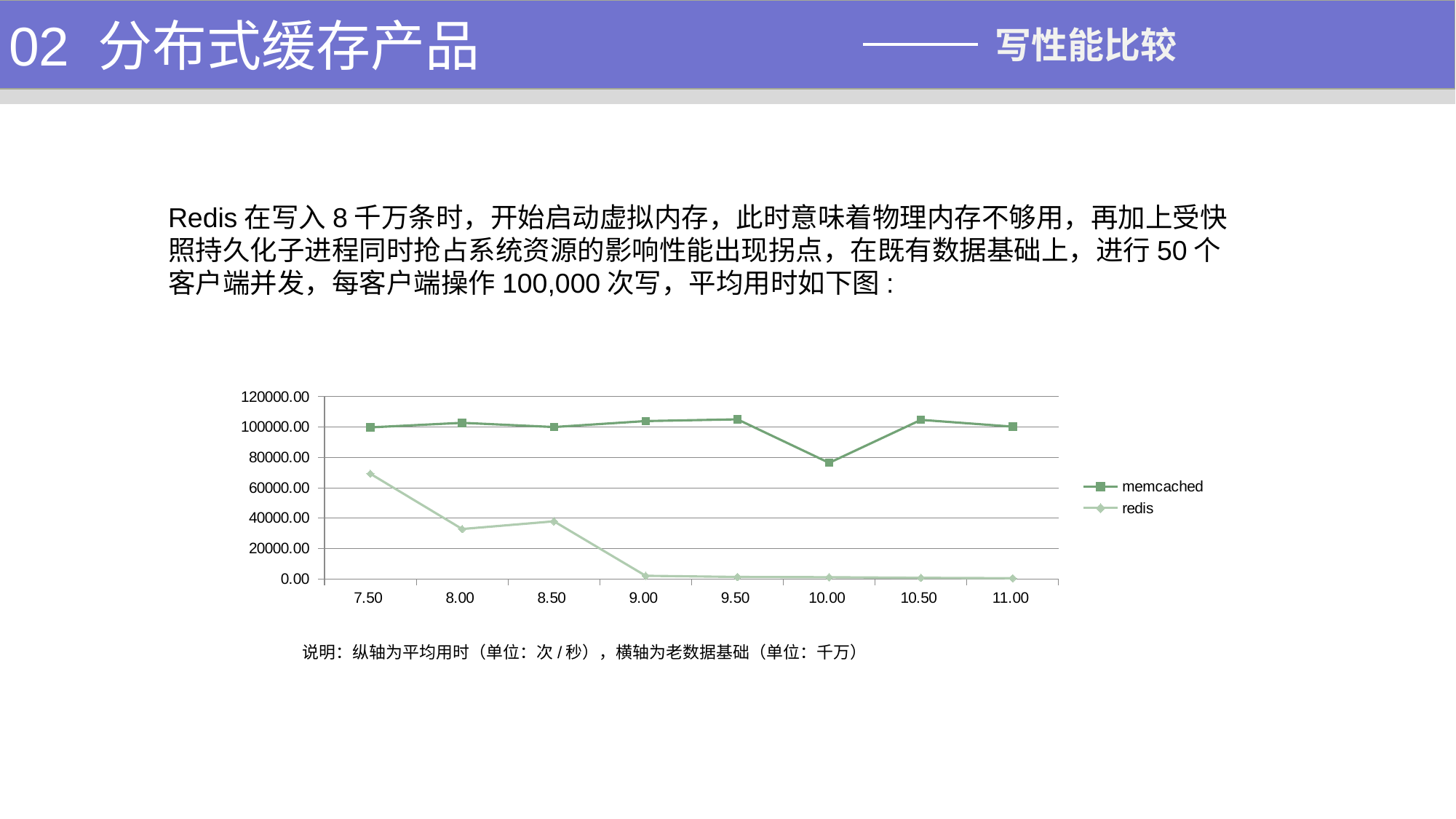

1、功能介绍
02 分布式缓存产品
写性能比较
Redis在写入8千万条时，开始启动虚拟内存，此时意味着物理内存不够用，再加上受快照持久化子进程同时抢占系统资源的影响性能出现拐点，在既有数据基础上，进行50个客户端并发，每客户端操作100,000次写，平均用时如下图:

### Chart

| Category | memcached | redis |
|---|---|---|
| 7.5 | 99800.4 | 69213.73 |
| 8 | 102796.05 | 32784.74 |
| 8.5 | 100020.0 | 37855.84000000001 |
| 9 | 103950.1 | 1964.8799999999999 |
| 9.5 | 105086.17000000011 | 1204.61 |
| 10 | 76405.87000000002 | 1032.06 |
| 10.5 | 104733.98 | 636.2700000000006 |
| 11 | 100260.68000000002 | 396.13 |
说明：纵轴为平均用时（单位：次/秒），横轴为老数据基础（单位：千万）